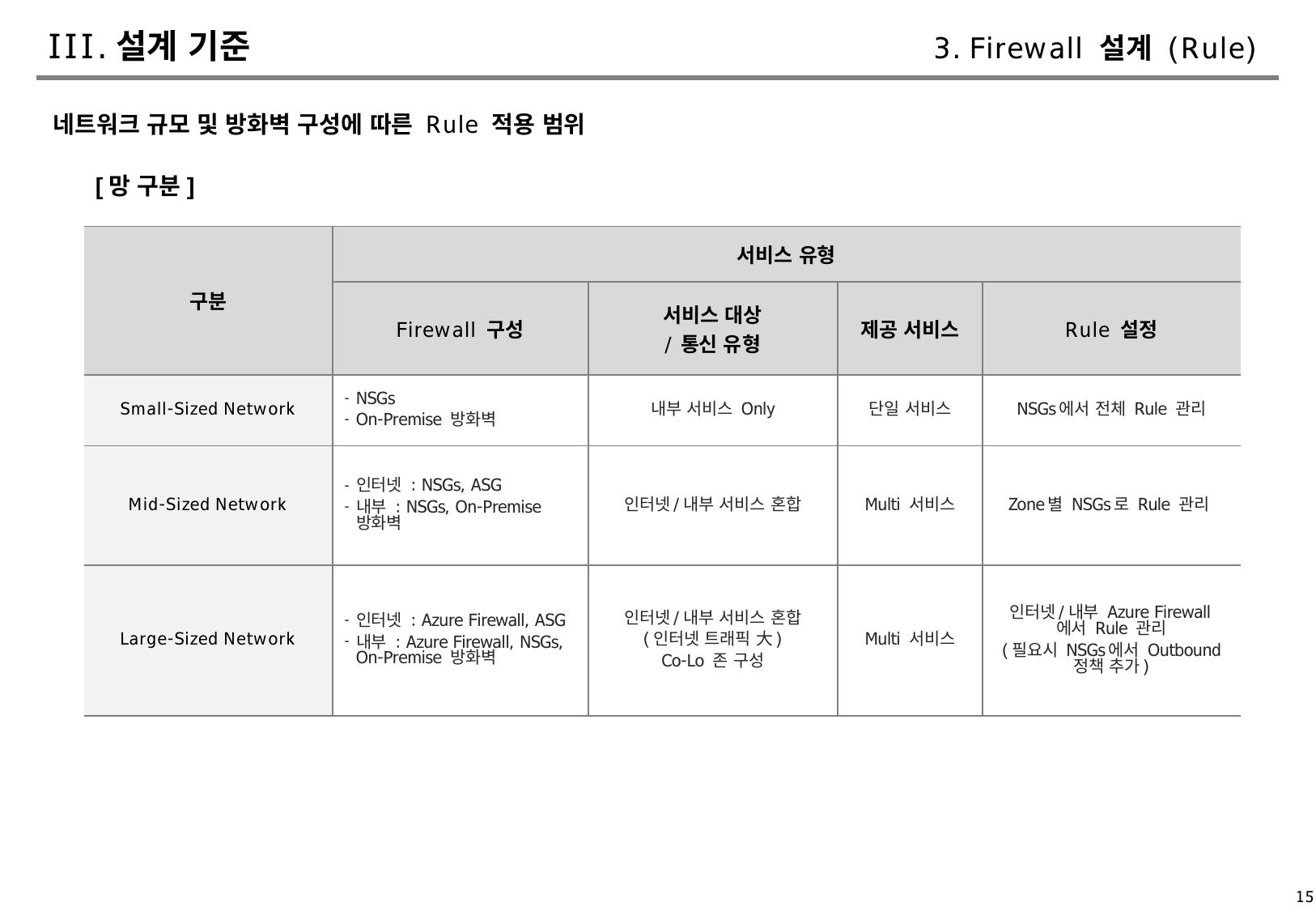

# III.설계 기준
3. Firewall 설계 (Rule)
네트워크 규모 및 방화벽 구성에 따른 Rule 적용 범위
[망 구분]
| 구분 | 서비스 유형 |  |  |  |
| --- | --- | --- | --- | --- |
|  | Firewall 구성 | 서비스 대상 /통신 유형 | 제공 서비스 | Rule 설정 |
| Small-Sized Network | NSGs On-Premise 방화벽 | 내부 서비스 Only | 단일 서비스 | NSGs에서 전체 Rule 관리 |
| Mid-Sized Network | 인터넷 : NSGs, ASG 내부 : NSGs, On-Premise 방화벽 | 인터넷/내부 서비스 혼합 | Multi 서비스 | Zone별 NSGs로 Rule 관리 |
| Large-Sized Network | 인터넷 : Azure Firewall, ASG 내부 : Azure Firewall, NSGs, On-Premise 방화벽 | 인터넷/내부 서비스 혼합 (인터넷 트래픽 大) Co-Lo 존 구성 | Multi 서비스 | 인터넷/내부 Azure Firewall에서 Rule 관리 (필요시 NSGs에서 Outbound 정책 추가) |
15